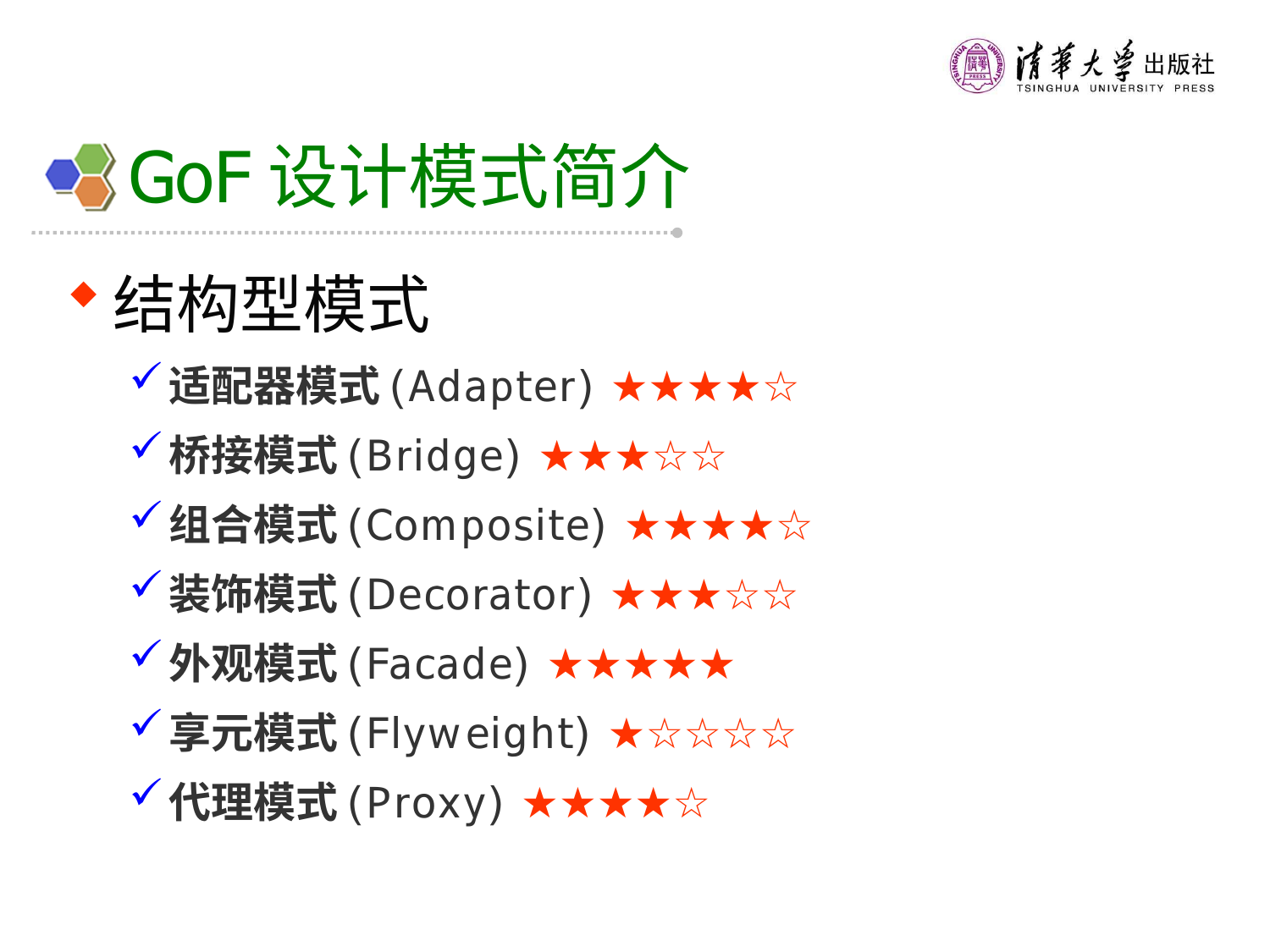

# GoF设计模式简介
结构型模式
适配器模式(Adapter) ★★★★☆
桥接模式(Bridge) ★★★☆☆
组合模式(Composite) ★★★★☆
装饰模式(Decorator) ★★★☆☆
外观模式(Facade) ★★★★★
享元模式(Flyweight) ★☆☆☆☆
代理模式(Proxy) ★★★★☆